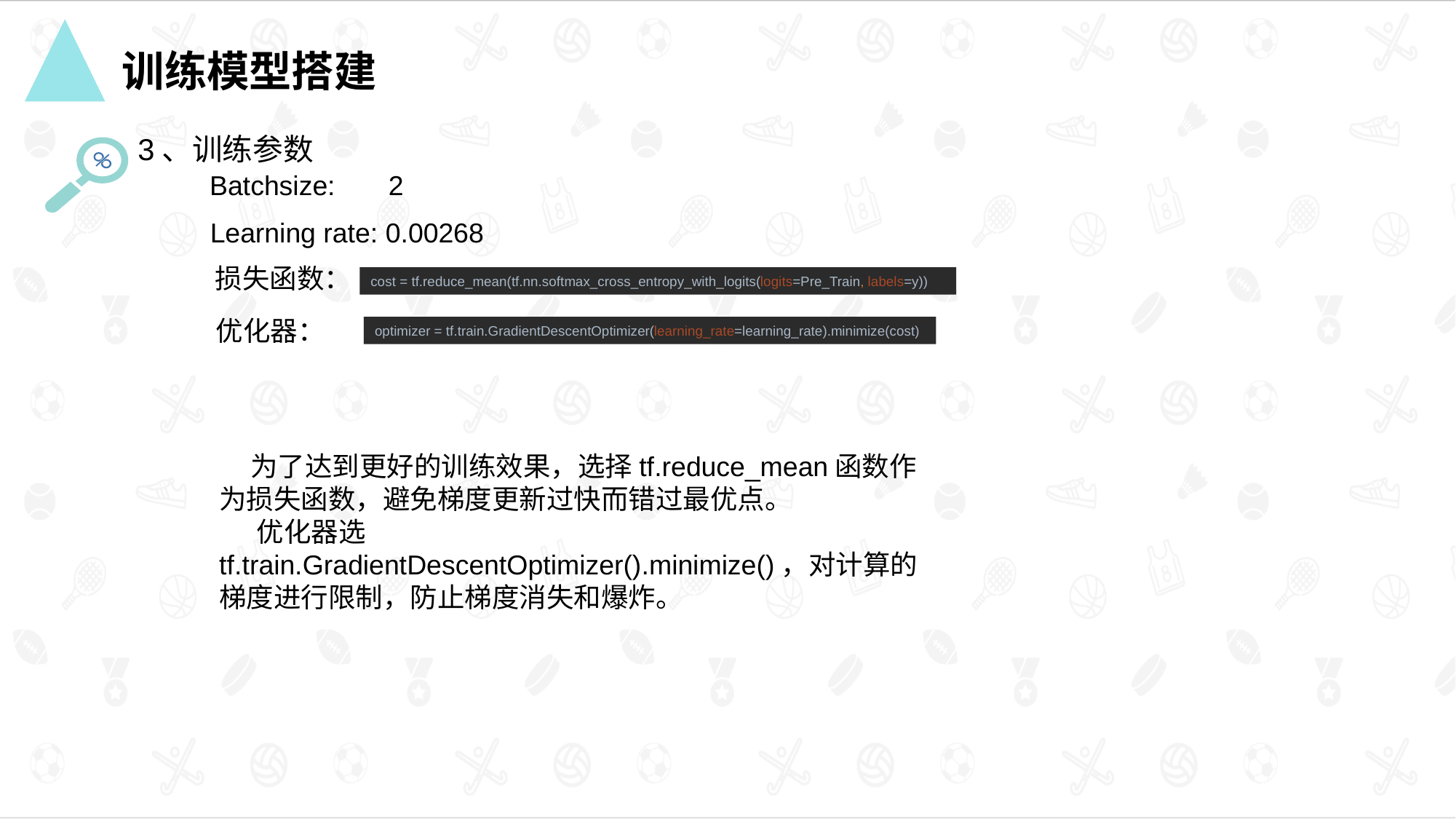

训练模型搭建
3、训练参数

Batchsize:       2
Learning rate: 0.00268
损失函数：
cost = tf.reduce_mean(tf.nn.softmax_cross_entropy_with_logits(logits=Pre_Train, labels=y))
优化器：
optimizer = tf.train.GradientDescentOptimizer(learning_rate=learning_rate).minimize(cost)
    为了达到更好的训练效果，选择tf.reduce_mean函数作为损失函数，避免梯度更新过快而错过最优点。
     优化器选tf.train.GradientDescentOptimizer().minimize()，对计算的梯度进行限制，防止梯度消失和爆炸。